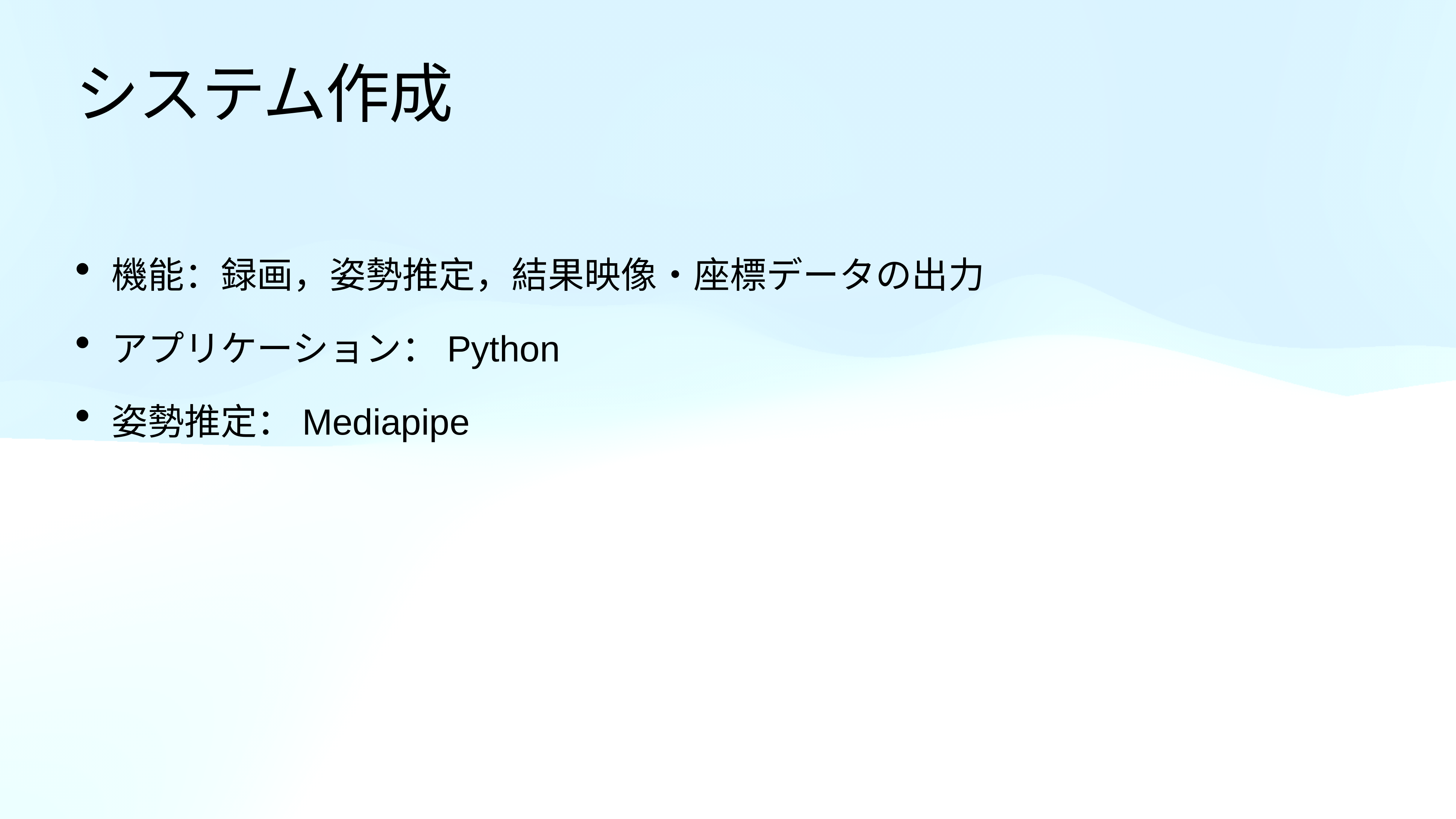

# システム作成

機能：録画，姿勢推定，結果映像・座標データの出力
アプリケーション：Python
姿勢推定：Mediapipe